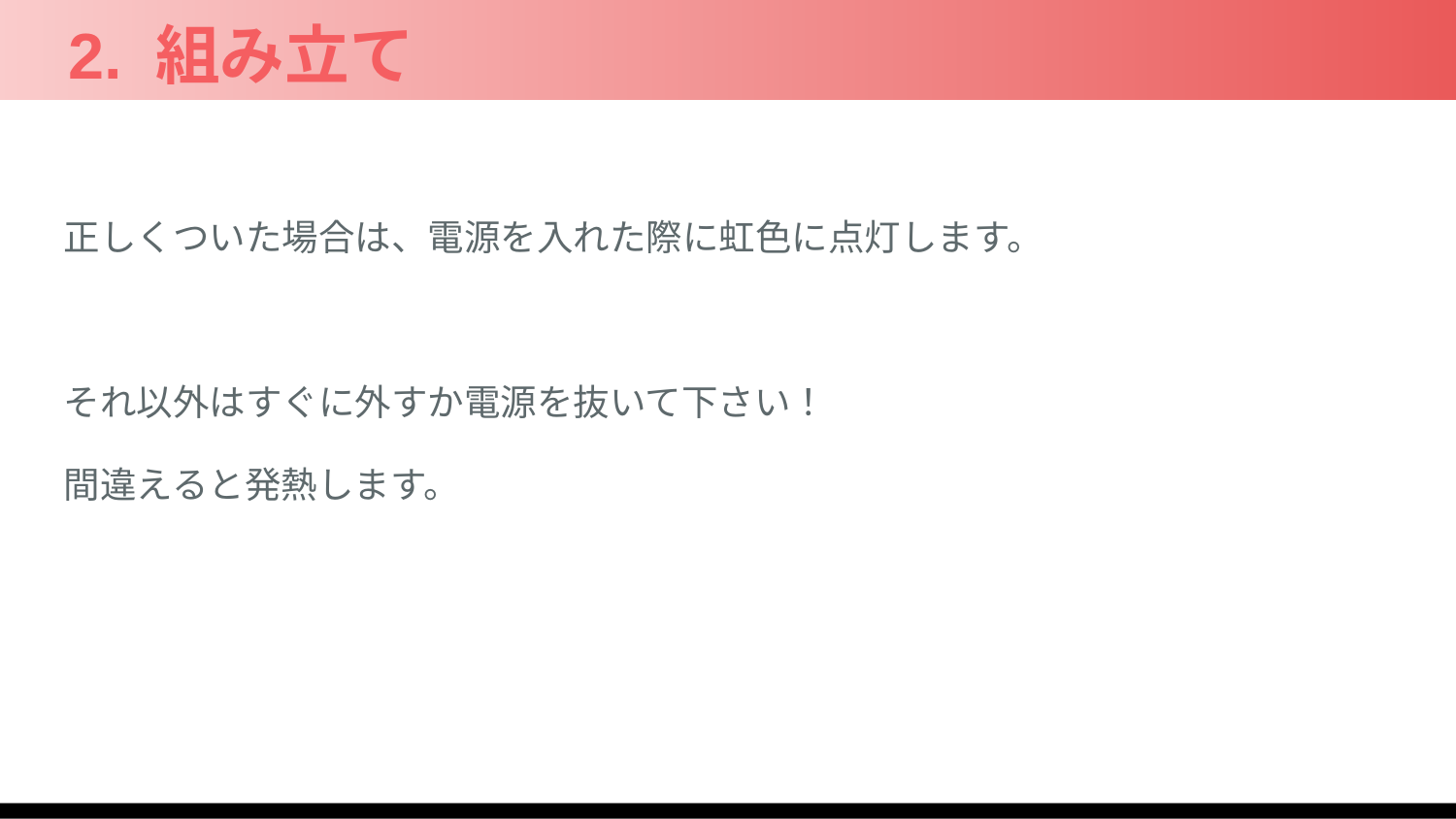

2. 組み立て

正しくついた場合は、電源を入れた際に虹色に点灯します。

それ以外はすぐに外すか電源を抜いて下さい！
間違えると発熱します。